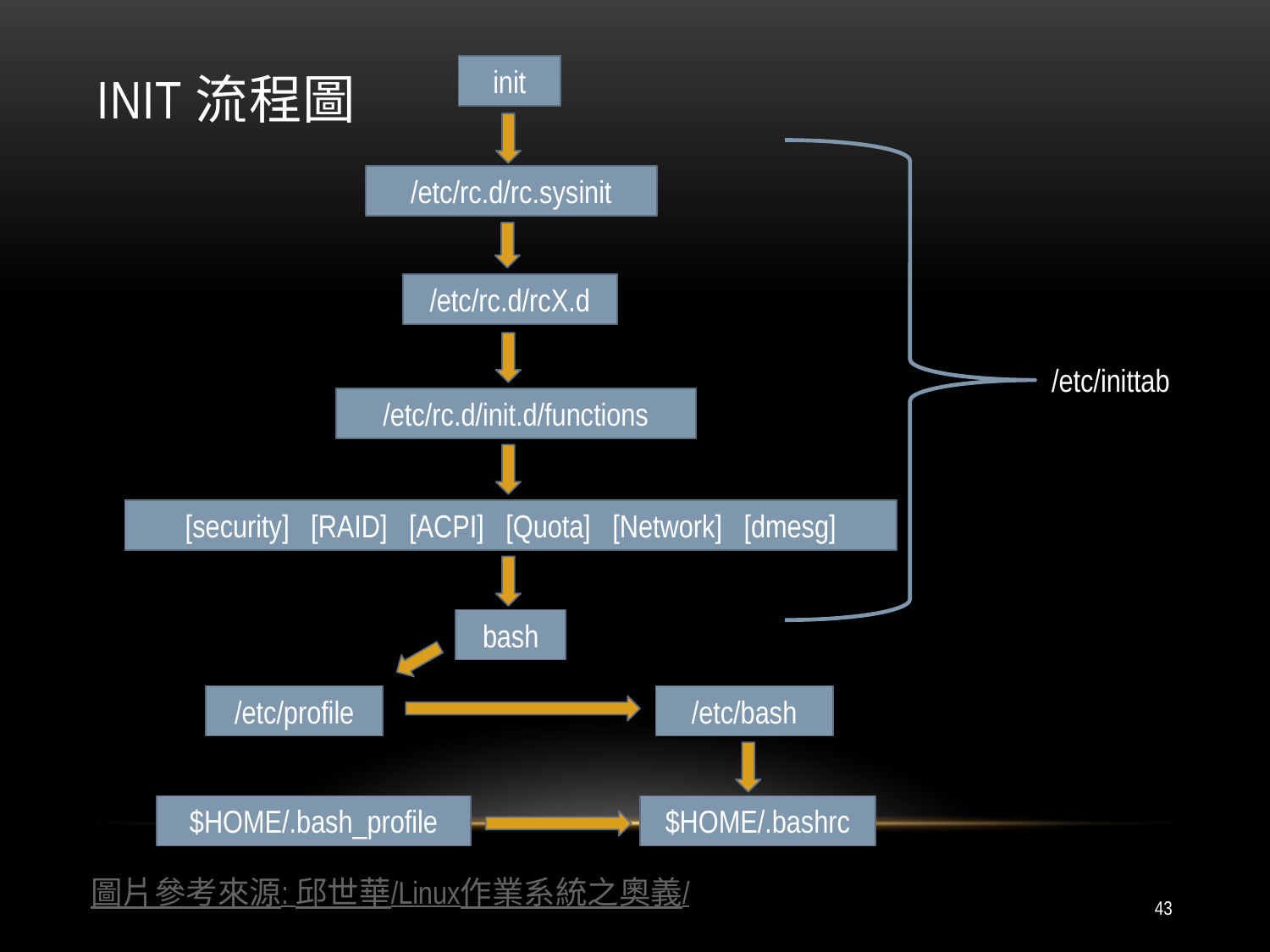

# init流程圖
init

/etc/rc.d/rc.sysinit

/etc/rc.d/rcX.d

/etc/inittab
/etc/rc.d/init.d/functions

[security]   [RAID]   [ACPI]   [Quota]   [Network]   [dmesg]

bash

/etc/profile
/etc/bash

$HOME/.bash_profile
$HOME/.bashrc

圖片參考來源: 邱世華/Linux作業系統之奧義/
43